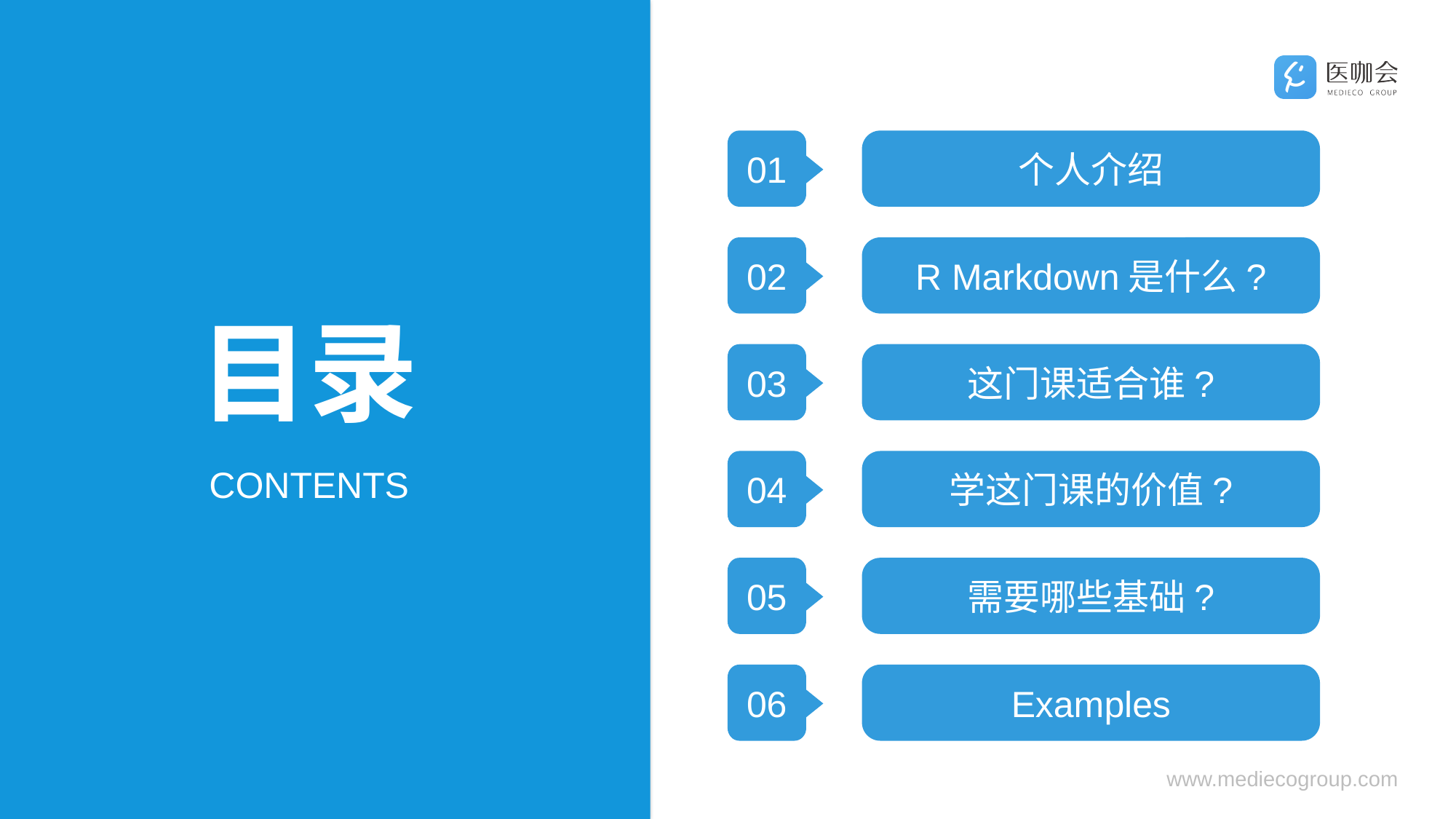

01
个人介绍
02
R Markdown是什么?
目录
03
这门课适合谁?
04
学这门课的价值?
CONTENTS
05
需要哪些基础?
06
Examples